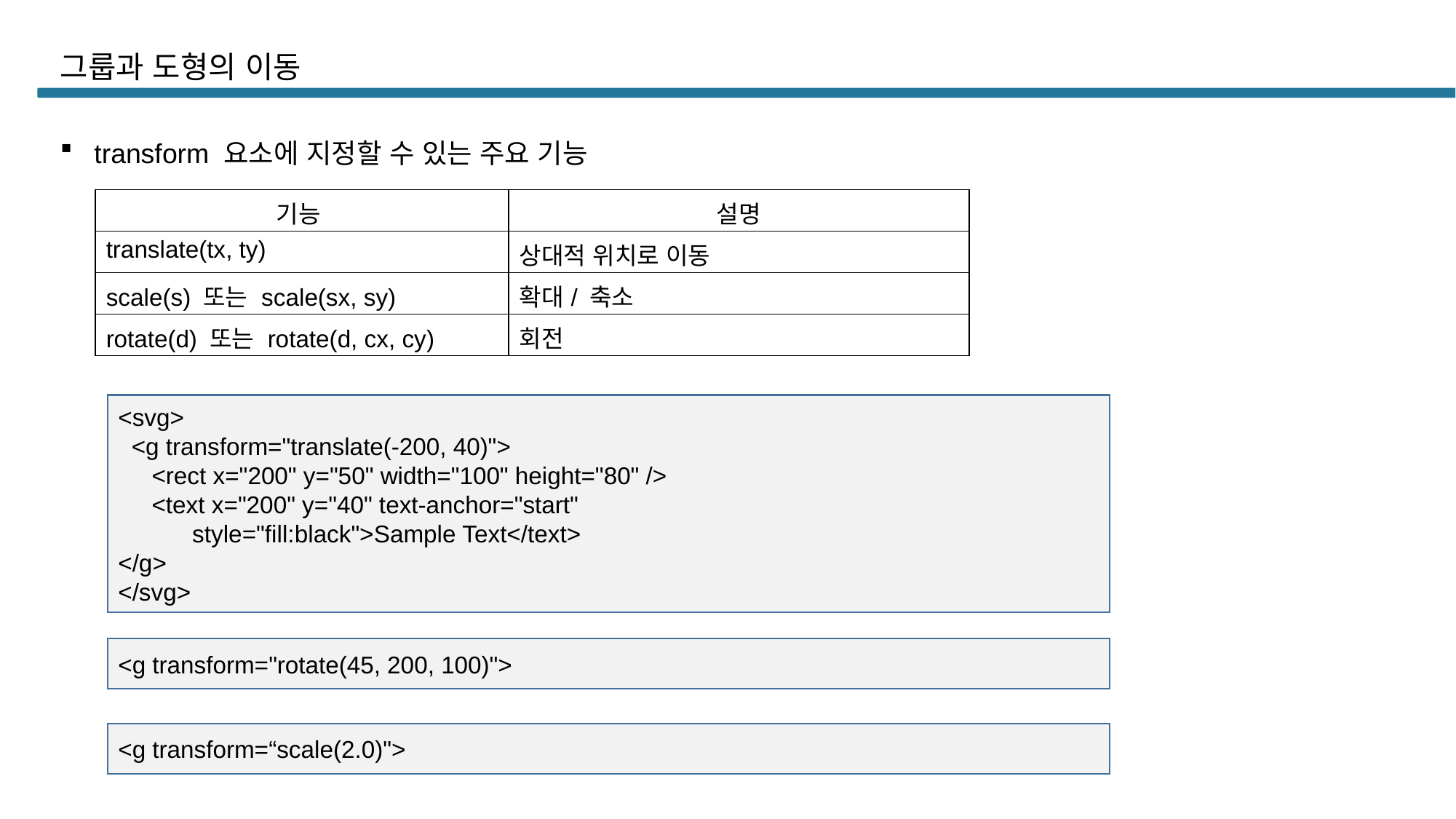

# 그룹과 도형의 이동
transform 요소에 지정할 수 있는 주요 기능
| 기능 | 설명 |
| --- | --- |
| translate(tx, ty) | 상대적 위치로 이동 |
| scale(s) 또는 scale(sx, sy) | 확대/ 축소 |
| rotate(d) 또는 rotate(d, cx, cy) | 회전 |
<svg>
  <g transform="translate(-200, 40)">
     <rect x="200" y="50" width="100" height="80" />
     <text x="200" y="40" text-anchor="start"
           style="fill:black">Sample Text</text>
</g>
</svg>
<g transform="rotate(45, 200, 100)">
<g transform=“scale(2.0)">